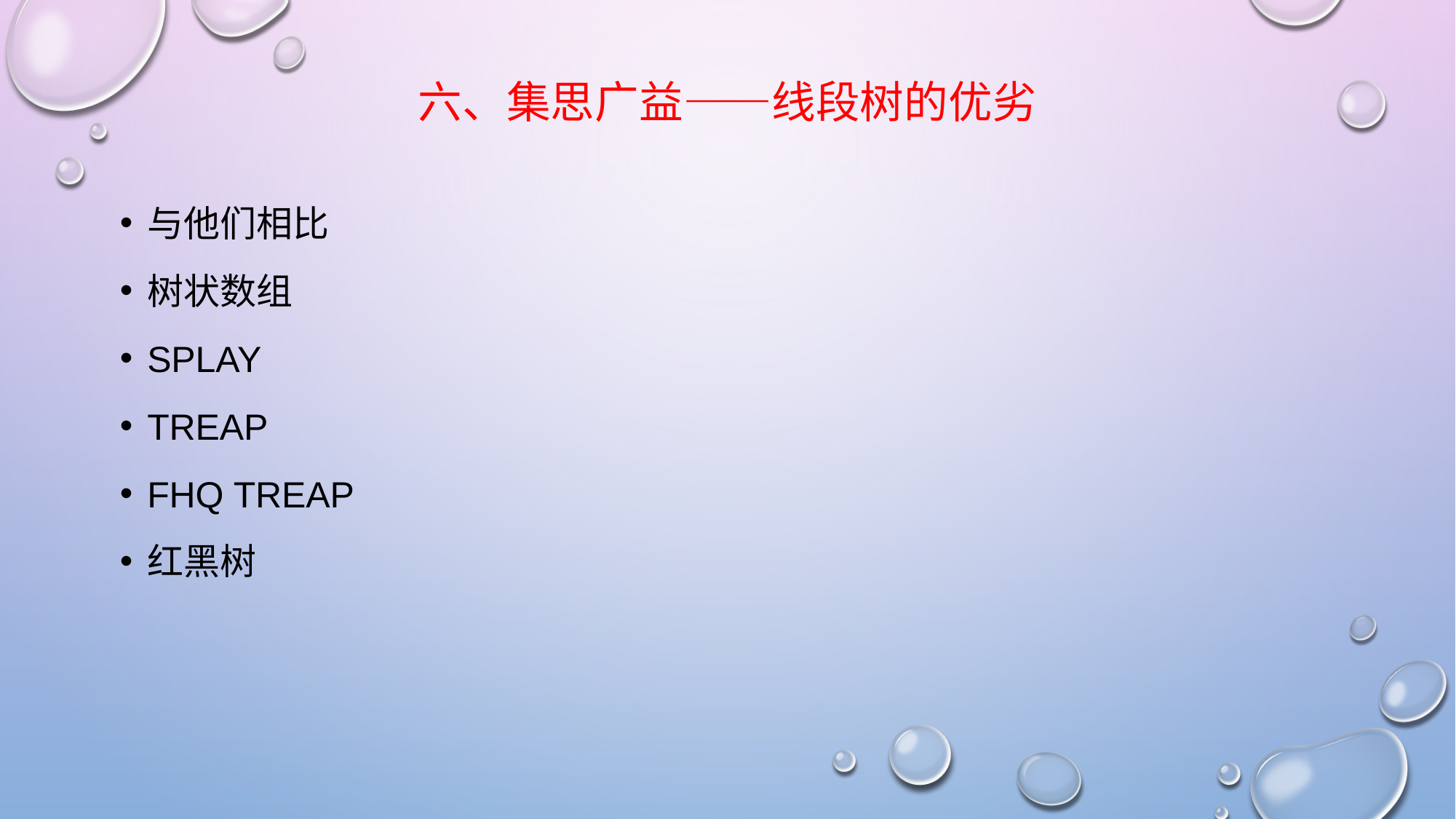

# 六、集思广益——线段树的优劣
与他们相比
树状数组
splay
treap
fhq treap
红黑树